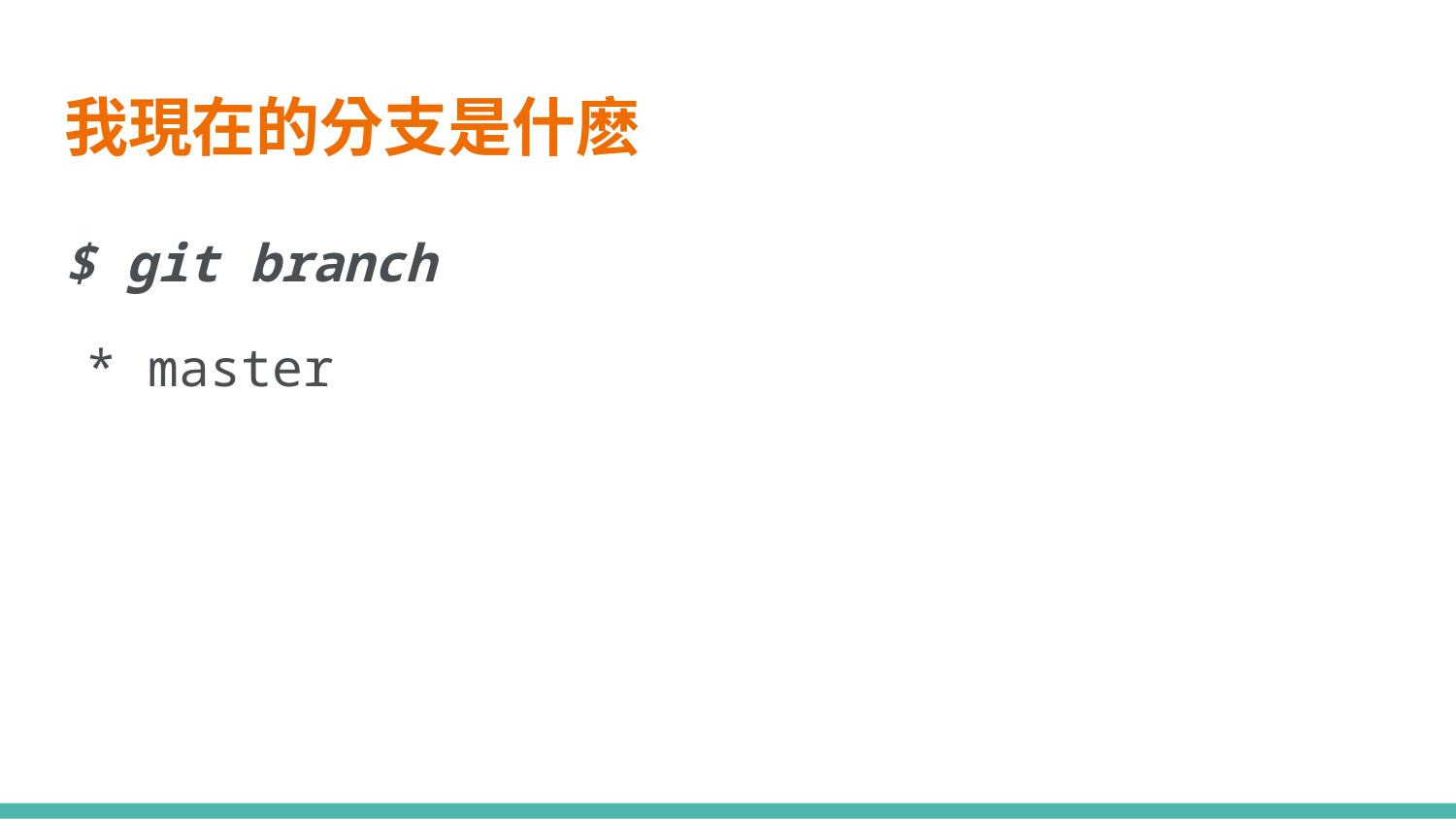

# 我現在的分支是什麽
$ git branch
* master